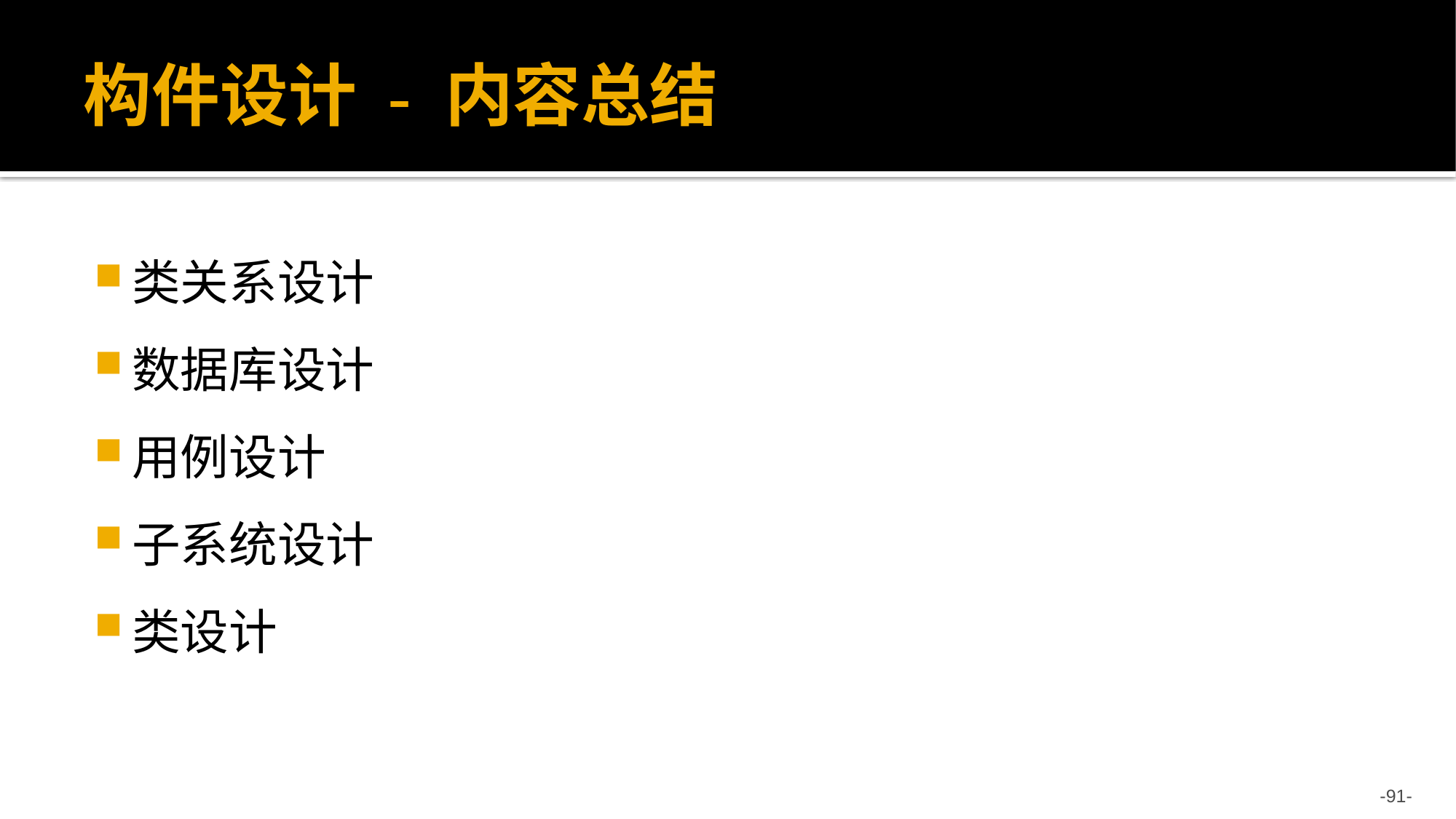

# 构件设计 - 内容总结
类关系设计
数据库设计
用例设计
子系统设计
类设计
-91-